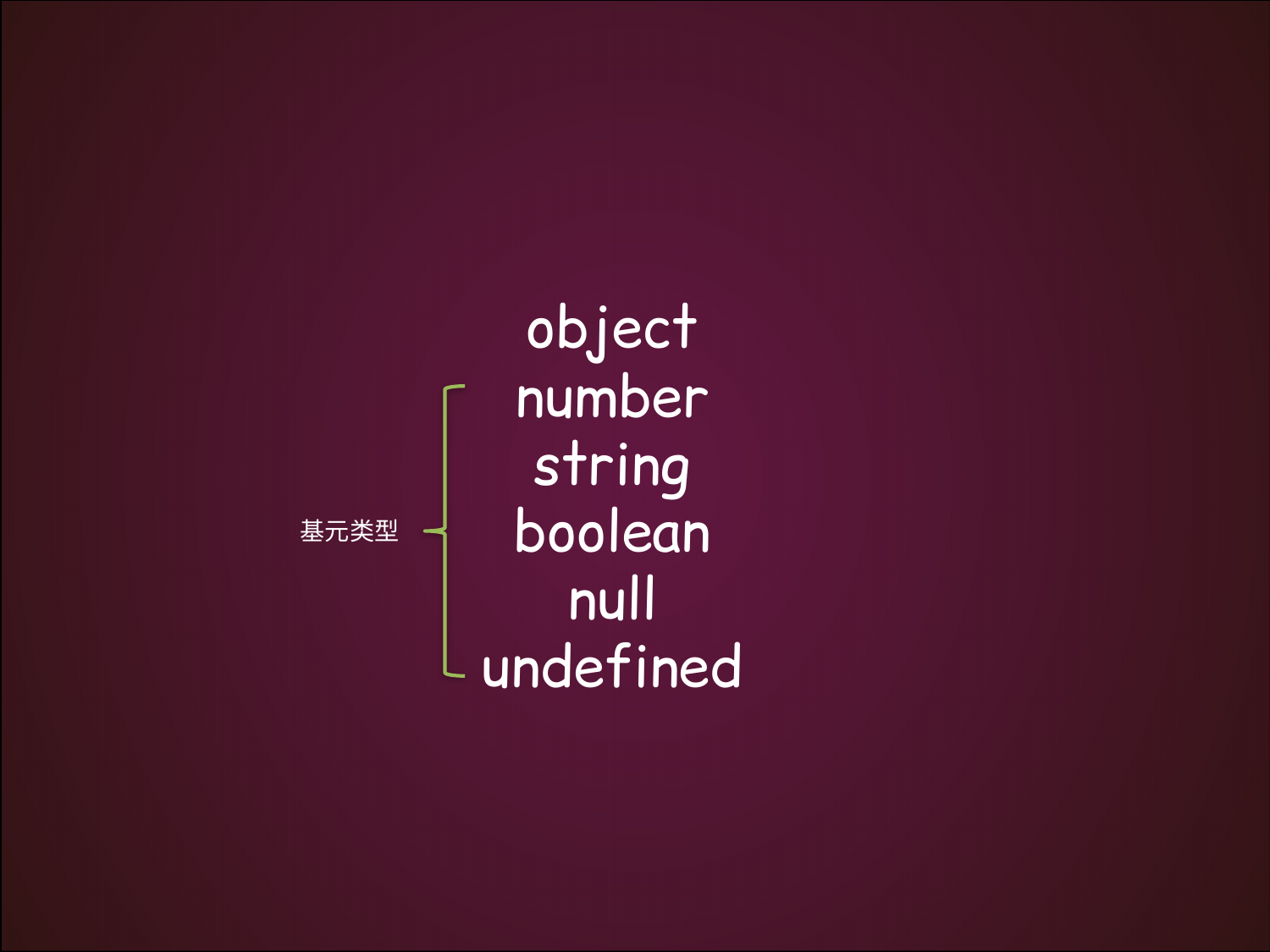

object

number
string
boolean
null
undefined

基元类型